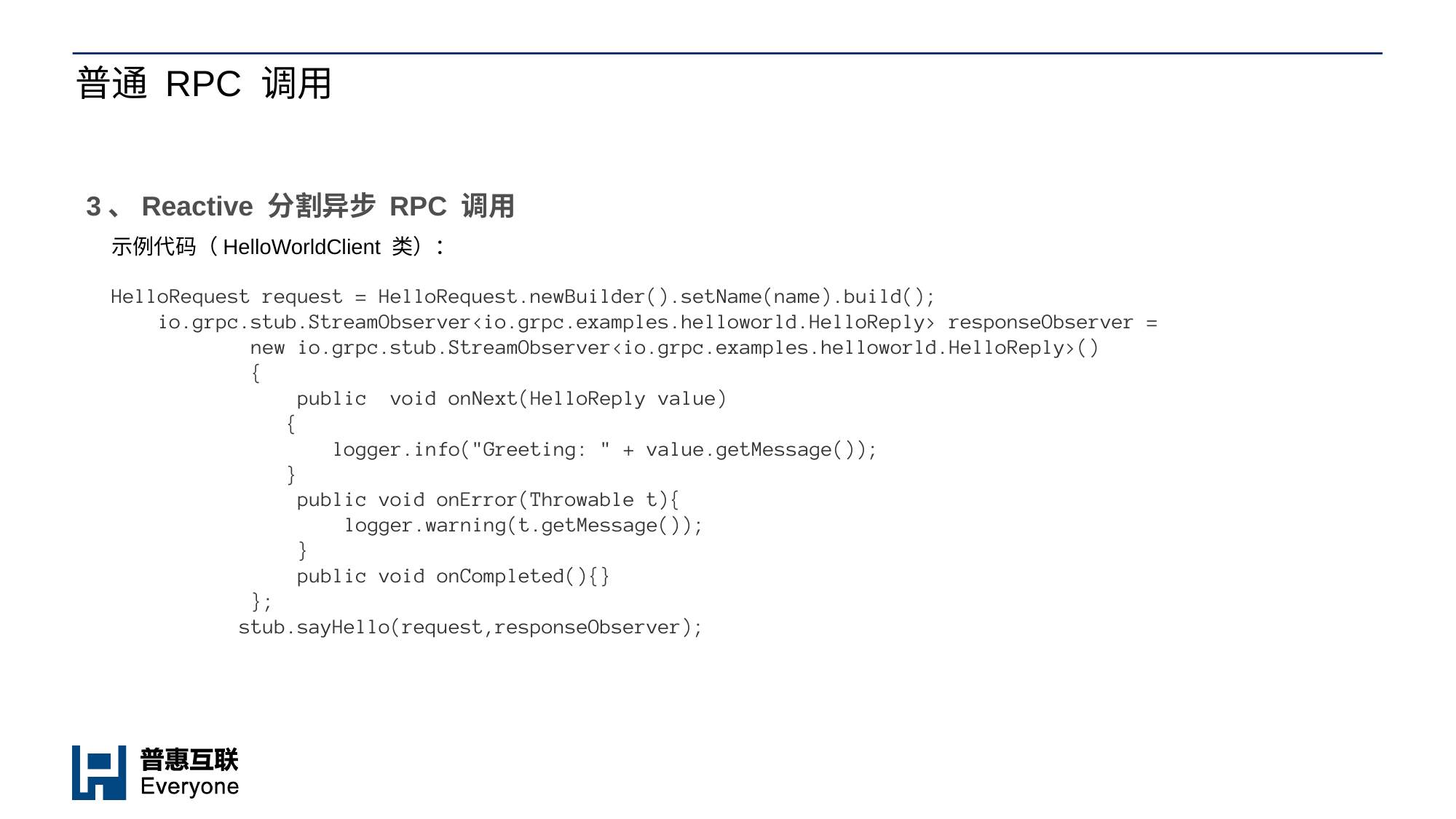

# 普通 RPC 调用
3、Reactive 分割异步 RPC 调用

示例代码（HelloWorldClient 类）：

HelloRequest request = HelloRequest.newBuilder().setName(name).build();
    io.grpc.stub.StreamObserver<io.grpc.examples.helloworld.HelloReply> responseObserver =
            new io.grpc.stub.StreamObserver<io.grpc.examples.helloworld.HelloReply>()
            {
                public  void onNext(HelloReply value)
               {
                   logger.info("Greeting: " + value.getMessage());
               }
                public void onError(Throwable t){
                    logger.warning(t.getMessage());
                }
                public void onCompleted(){}
            };
           stub.sayHello(request,responseObserver);